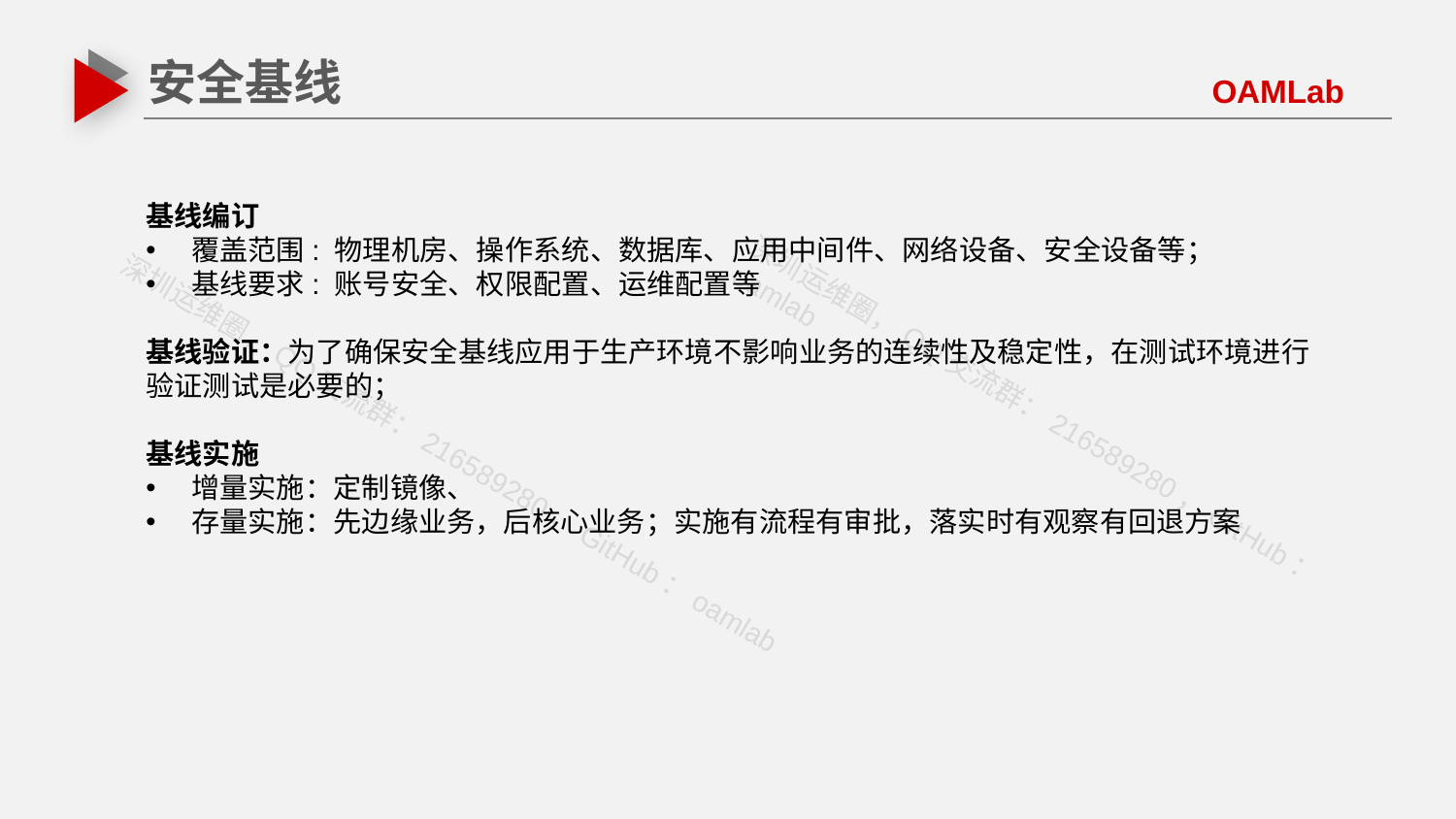

安全基线
基线编订
覆盖范围: 物理机房、操作系统、数据库、应用中间件、网络设备、安全设备等；
基线要求: 账号安全、权限配置、运维配置等

基线验证：为了确保安全基线应用于生产环境不影响业务的连续性及稳定性，在测试环境进行验证测试是必要的；

基线实施
增量实施：定制镜像、
存量实施：先边缘业务，后核心业务；实施有流程有审批，落实时有观察有回退方案